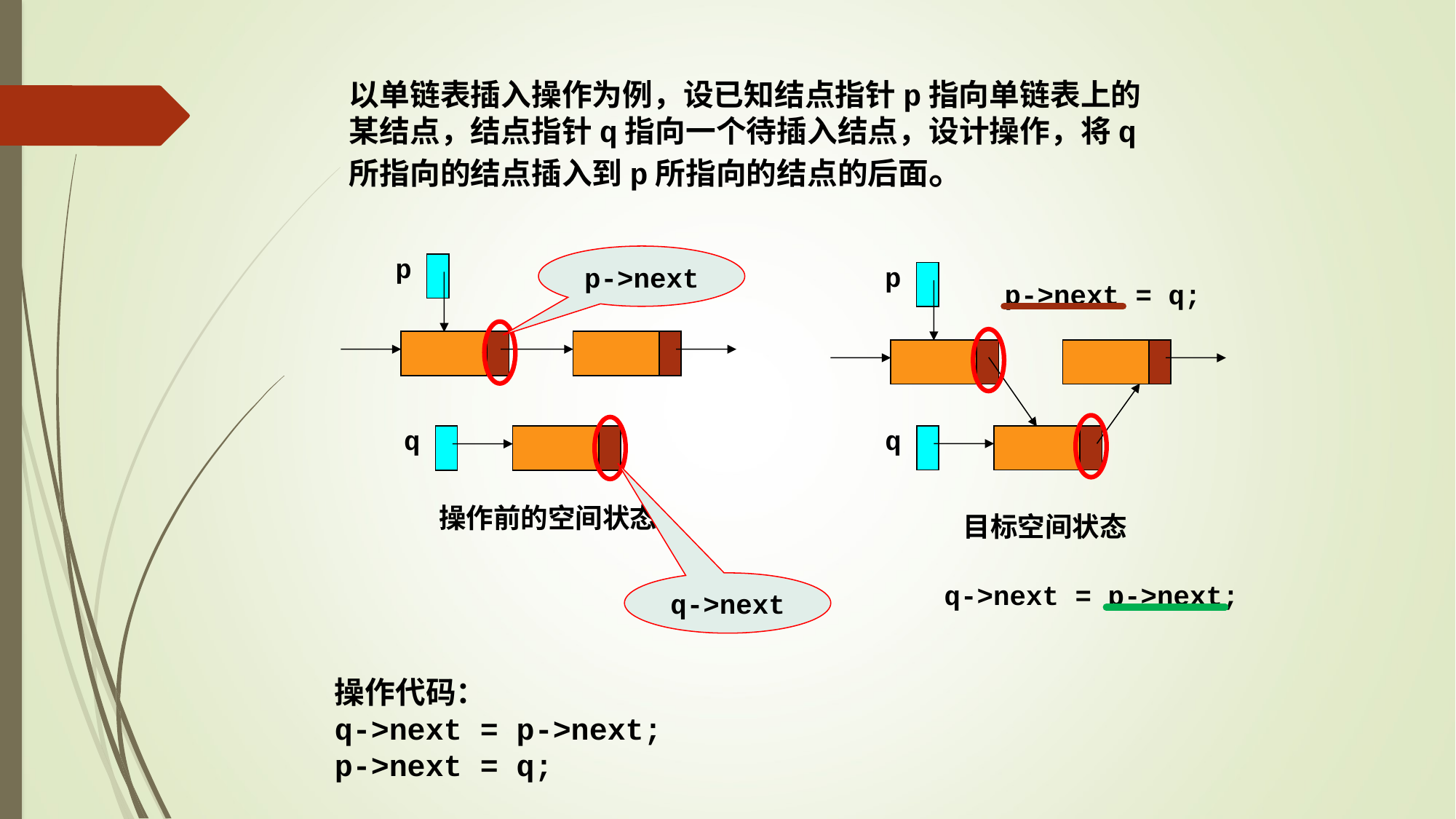

以单链表插入操作为例，设已知结点指针p指向单链表上的某结点，结点指针q指向一个待插入结点，设计操作，将q所指向的结点插入到p所指向的结点的后面。
p

q

操作前的空间状态
p->next
p

q

目标空间状态
p->next = q;

q->next
q->next = p->next;
操作代码：
q->next = p->next;
p->next = q;